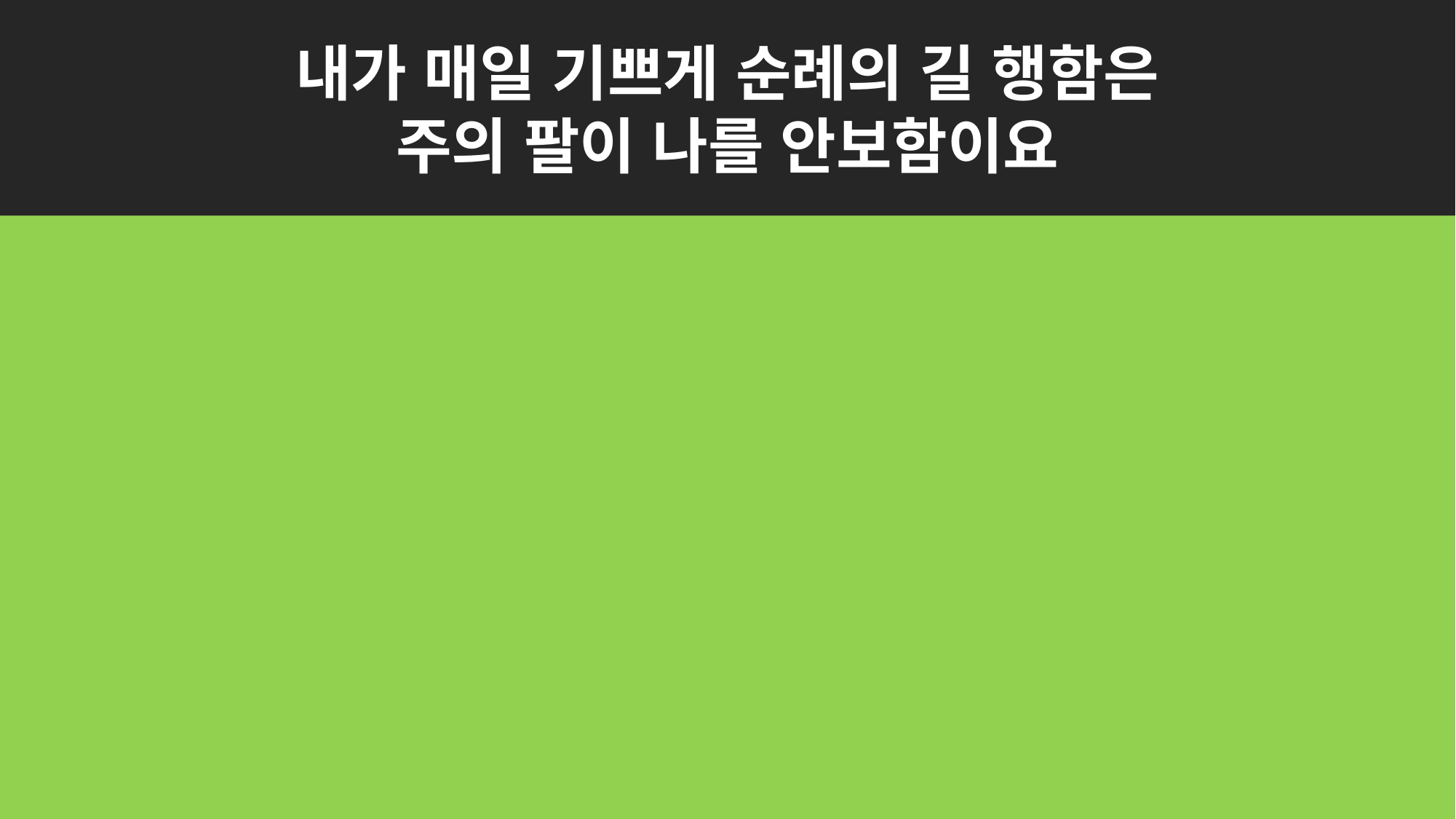

내가 매일 기쁘게 순례의 길 행함은
주의 팔이 나를 안보함이요